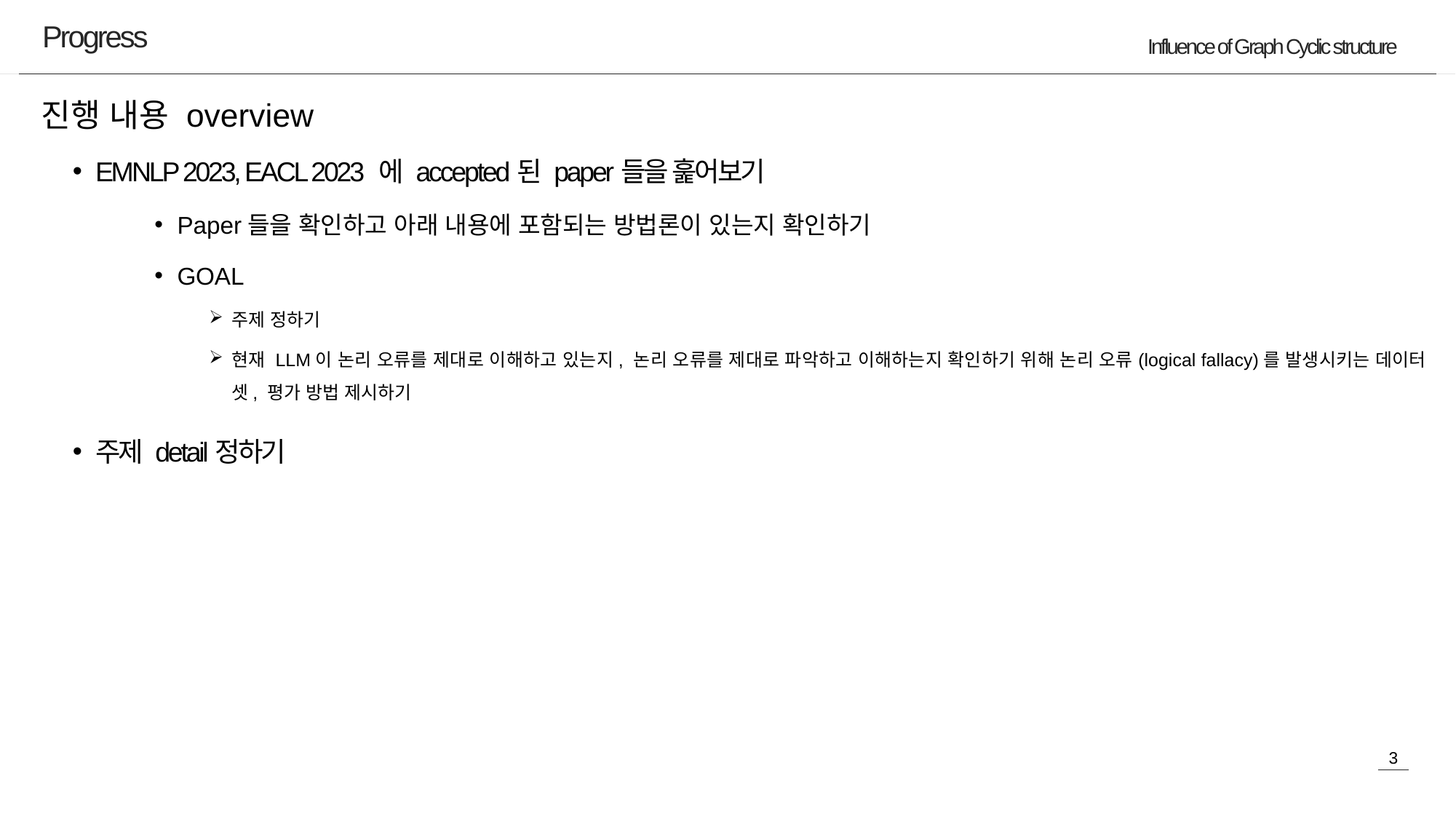

Progress
진행 내용 overview
EMNLP 2023, EACL 2023 에 accepted된 paper들을 훑어보기
Paper들을 확인하고 아래 내용에 포함되는 방법론이 있는지 확인하기
GOAL
주제 정하기
현재 LLM이 논리 오류를 제대로 이해하고 있는지, 논리 오류를 제대로 파악하고 이해하는지 확인하기 위해 논리 오류(logical fallacy)를 발생시키는 데이터 셋, 평가 방법 제시하기
주제 detail정하기